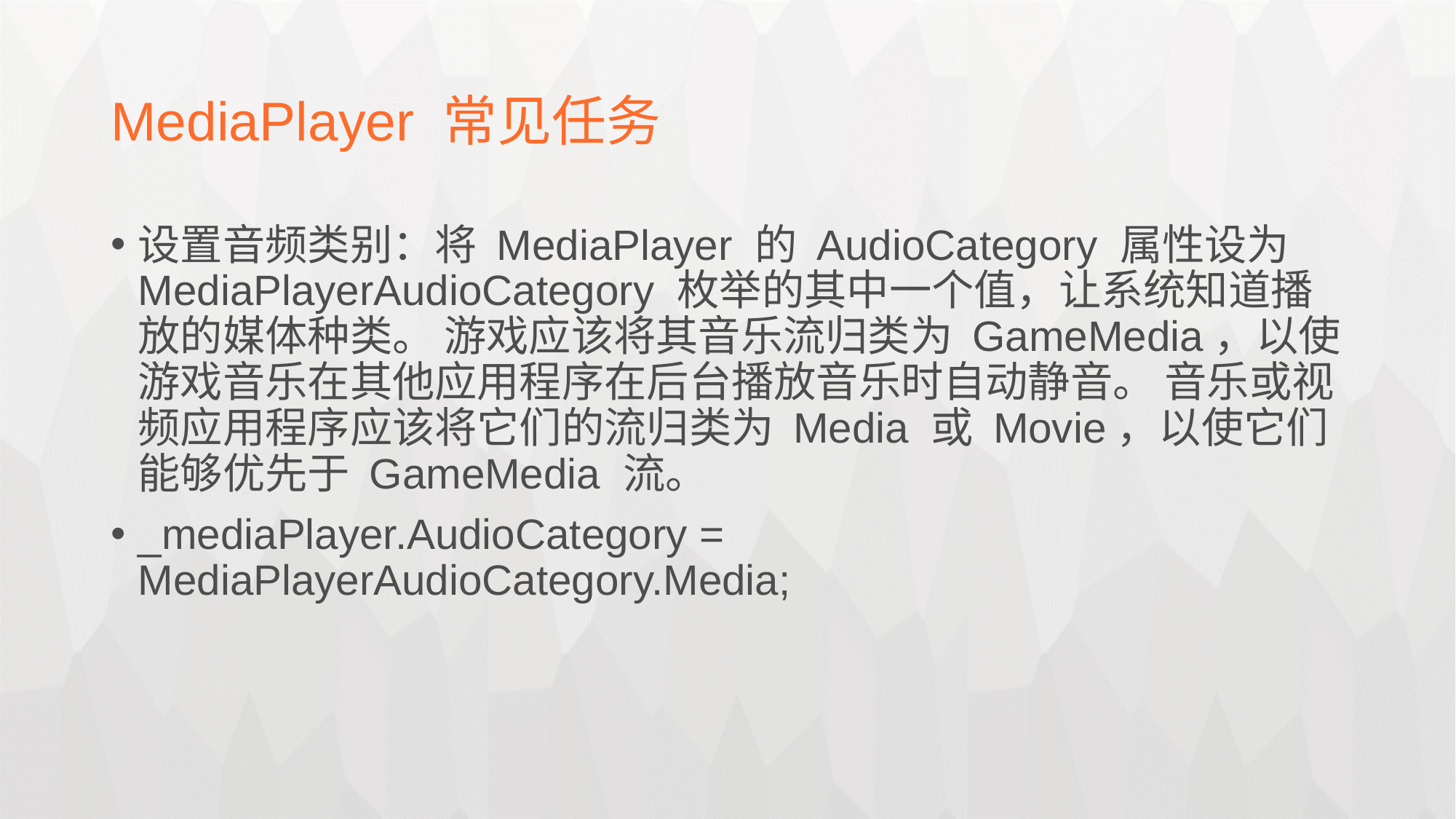

MediaPlayer 常见任务
设置音频类别：将 MediaPlayer 的 AudioCategory 属性设为 MediaPlayerAudioCategory 枚举的其中一个值，让系统知道播放的媒体种类。 游戏应该将其音乐流归类为 GameMedia，以使游戏音乐在其他应用程序在后台播放音乐时自动静音。 音乐或视频应用程序应该将它们的流归类为 Media 或 Movie，以使它们能够优先于 GameMedia 流。
_mediaPlayer.AudioCategory = MediaPlayerAudioCategory.Media;